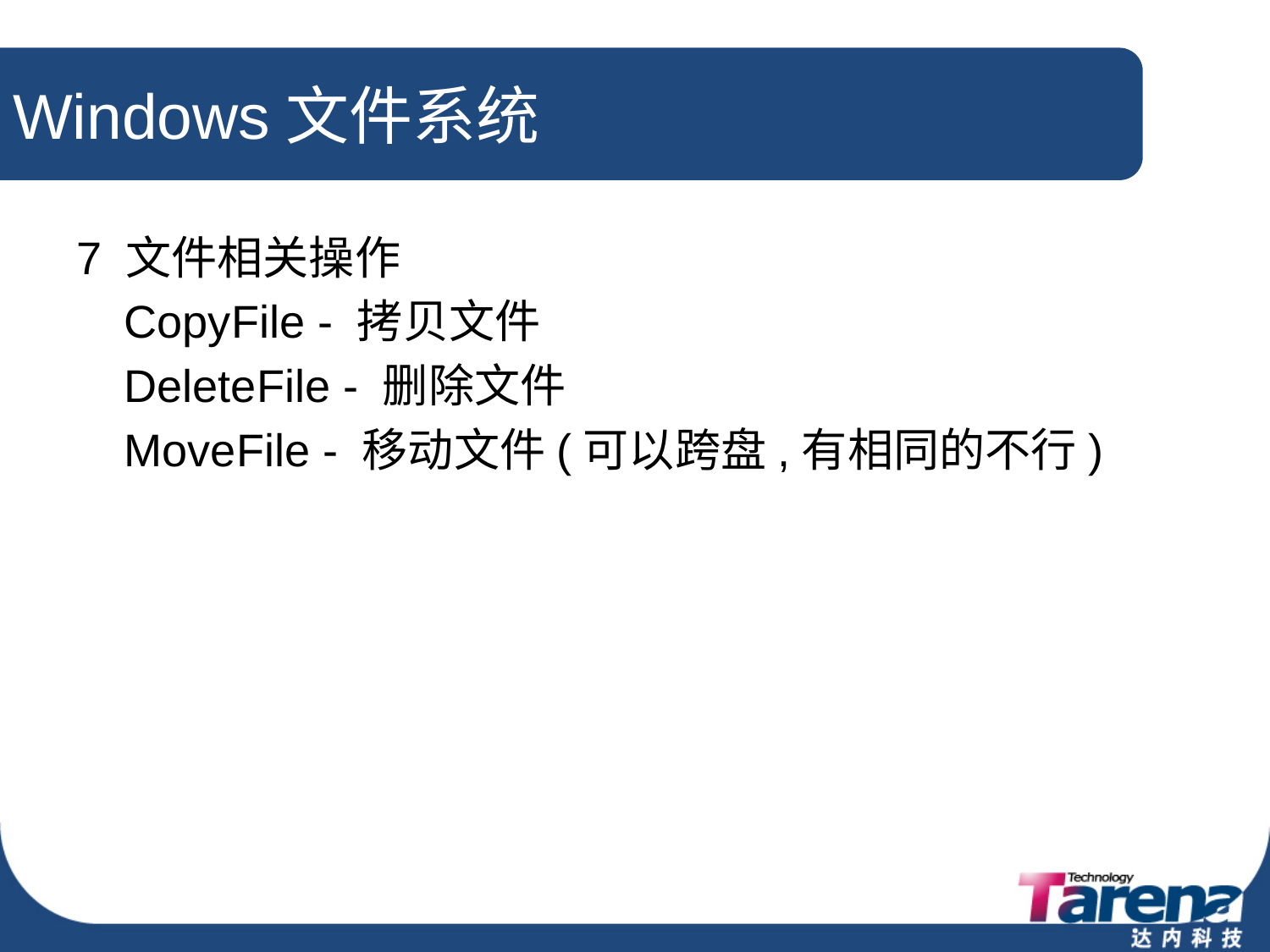

# Windows文件系统
7 文件相关操作
	CopyFile - 拷贝文件
	DeleteFile - 删除文件
	MoveFile - 移动文件(可以跨盘,有相同的不行)